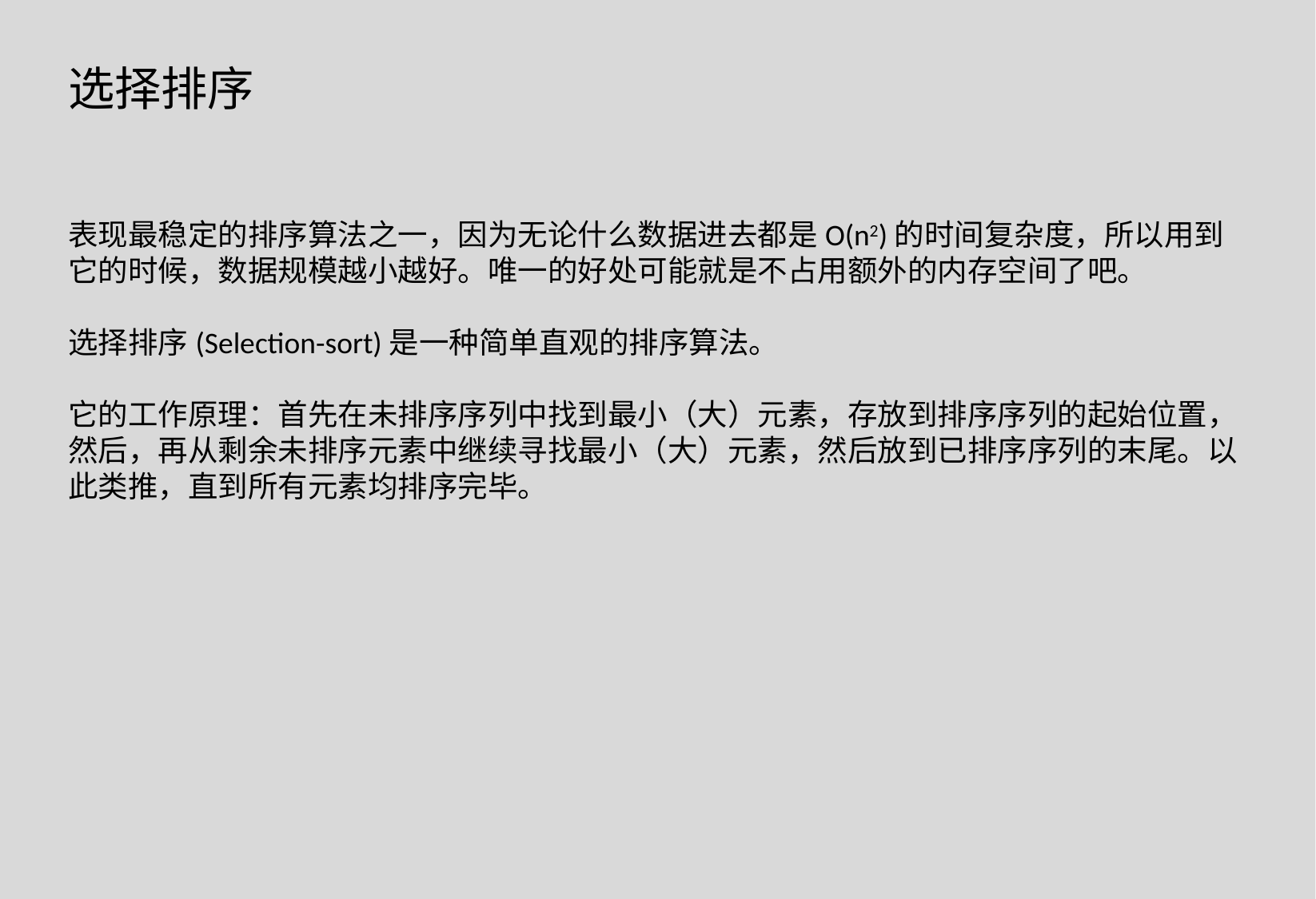

选择排序
表现最稳定的排序算法之一，因为无论什么数据进去都是O(n2)的时间复杂度，所以用到它的时候，数据规模越小越好。唯一的好处可能就是不占用额外的内存空间了吧。

选择排序(Selection-sort)是一种简单直观的排序算法。

它的工作原理：首先在未排序序列中找到最小（大）元素，存放到排序序列的起始位置，然后，再从剩余未排序元素中继续寻找最小（大）元素，然后放到已排序序列的末尾。以此类推，直到所有元素均排序完毕。